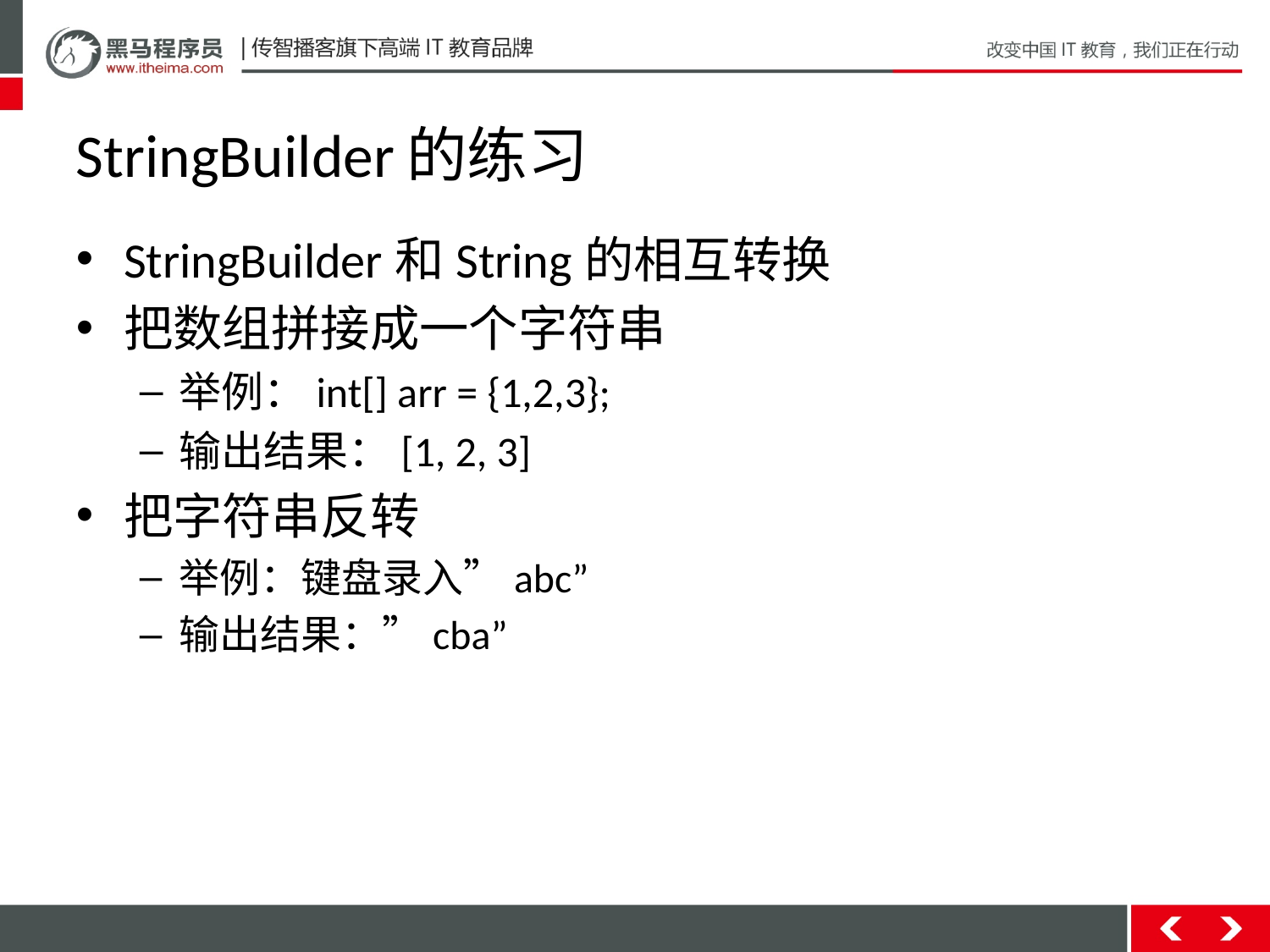

# StringBuilder的练习
StringBuilder和String的相互转换
把数组拼接成一个字符串
举例：int[] arr = {1,2,3};
输出结果：[1, 2, 3]
把字符串反转
举例：键盘录入”abc”
输出结果：”cba”